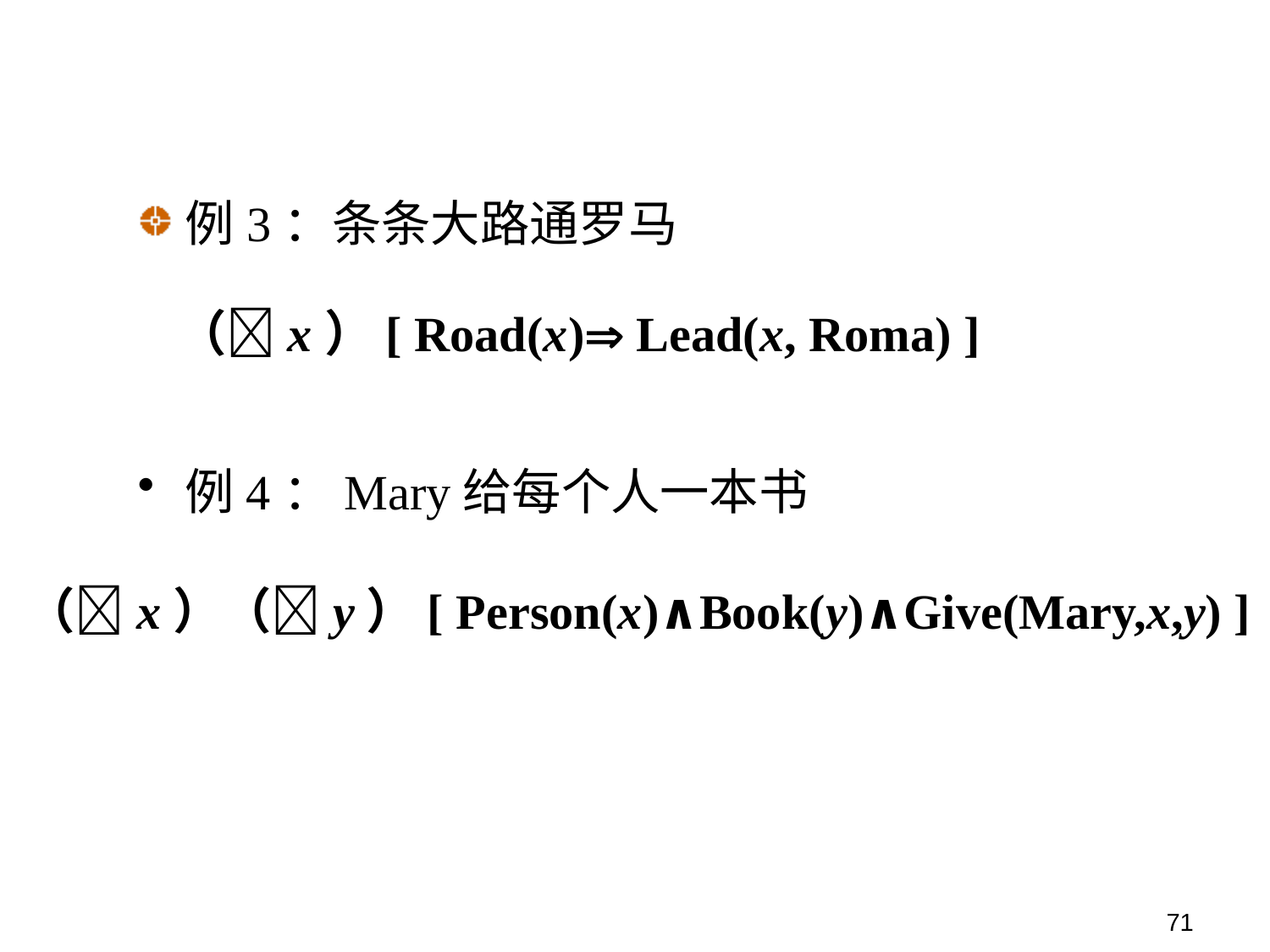

例3：条条大路通罗马
（∀x）[ Road(x)⇒ Lead(x, Roma) ]
例4：Mary给每个人一本书
（∀x）（∃y）[ Person(x)∧Book(y)∧Give(Mary,x,y) ]
71